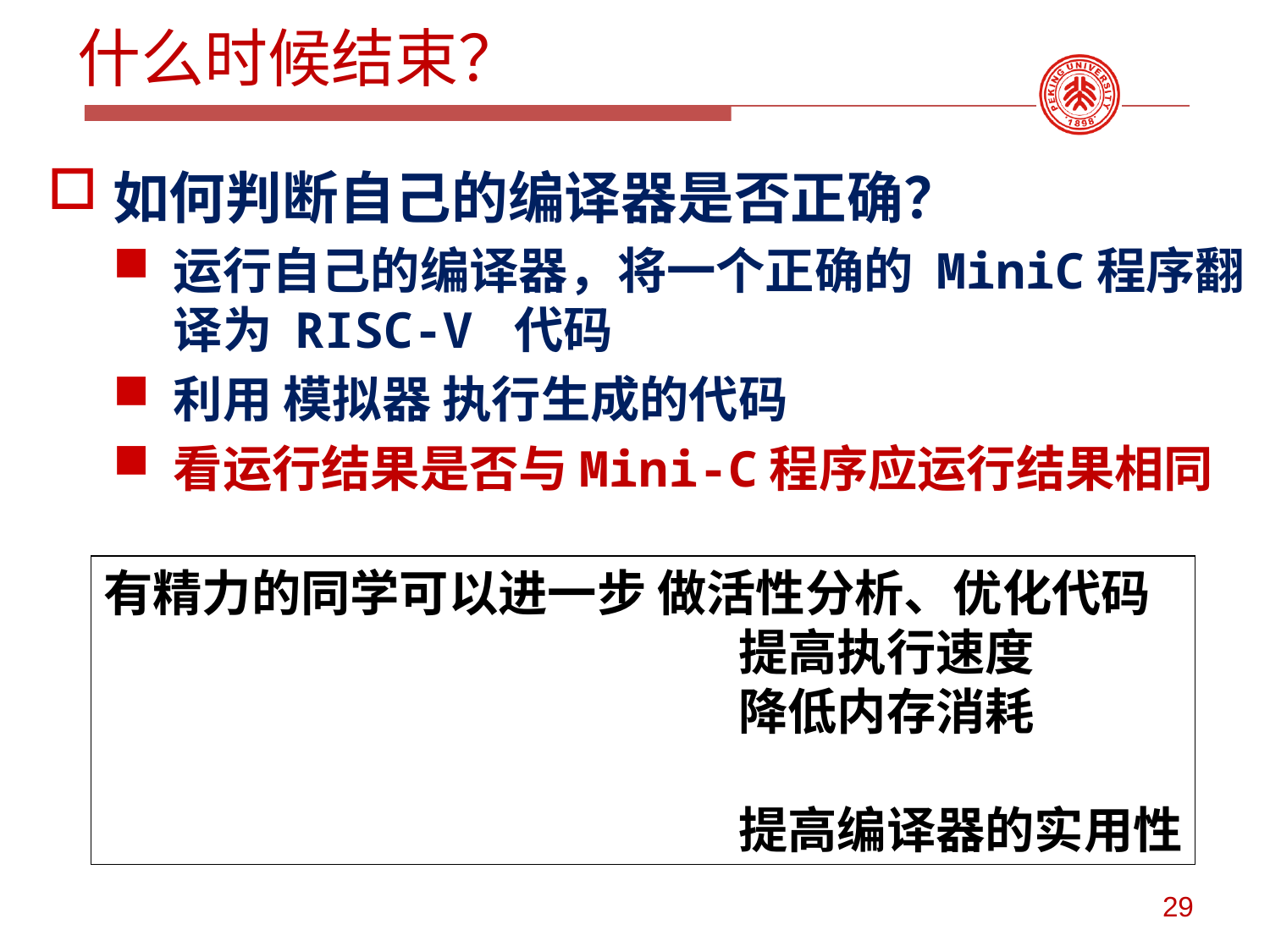

# 什么时候结束？
如何判断自己的编译器是否正确？
运行自己的编译器，将一个正确的 MiniC程序翻译为 RISC-V 代码
利用 模拟器 执行生成的代码
看运行结果是否与Mini-C程序应运行结果相同
有精力的同学可以进一步 做活性分析、优化代码
					提高执行速度
					降低内存消耗

					提高编译器的实用性
29